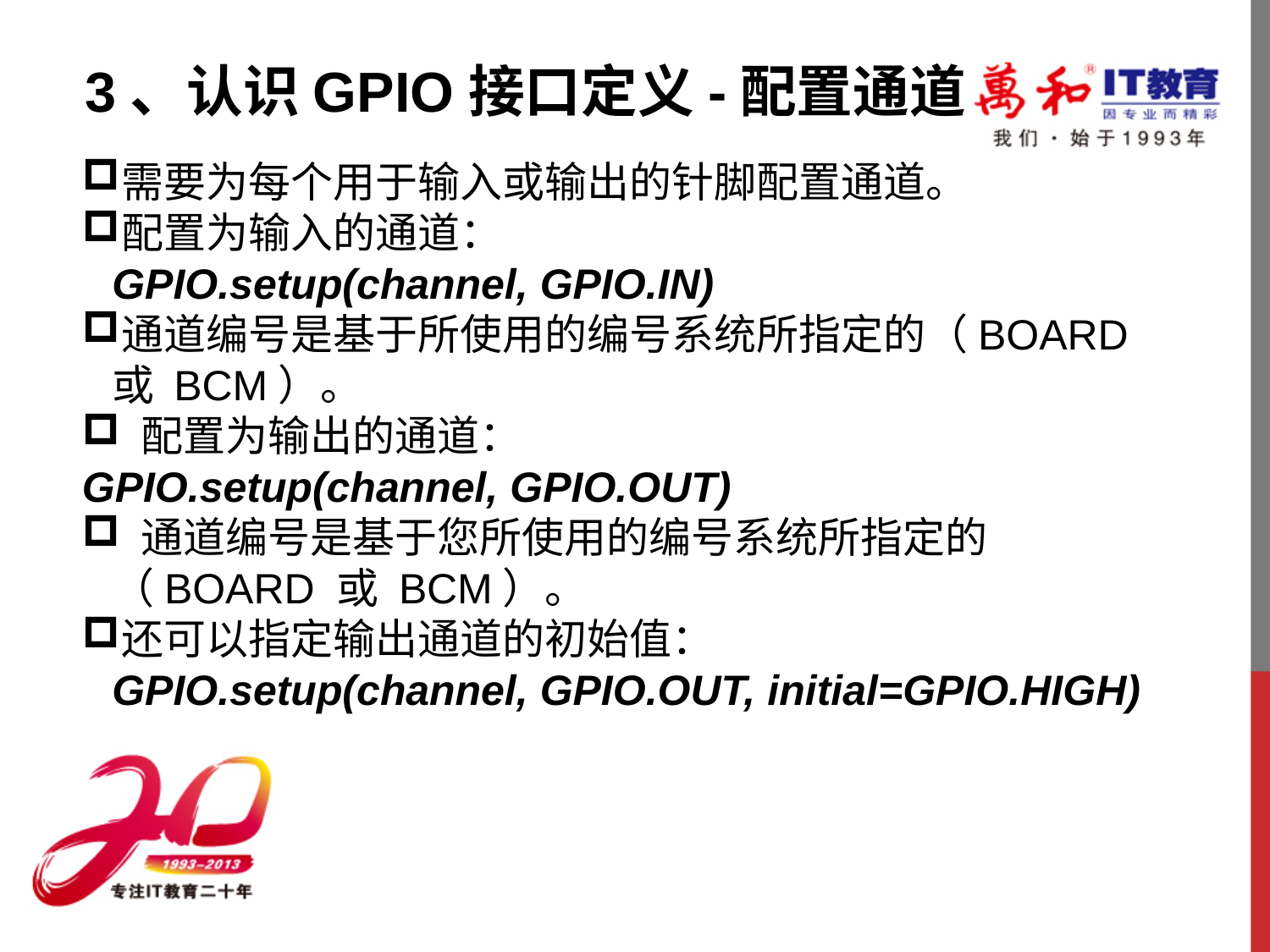

3、认识GPIO接口定义-配置通道
需要为每个用于输入或输出的针脚配置通道。
配置为输入的通道：
GPIO.setup(channel, GPIO.IN)
通道编号是基于所使用的编号系统所指定的（BOARD 或 BCM）。
 配置为输出的通道：
GPIO.setup(channel, GPIO.OUT)
 通道编号是基于您所使用的编号系统所指定的（BOARD 或 BCM）。
还可以指定输出通道的初始值：
GPIO.setup(channel, GPIO.OUT, initial=GPIO.HIGH)